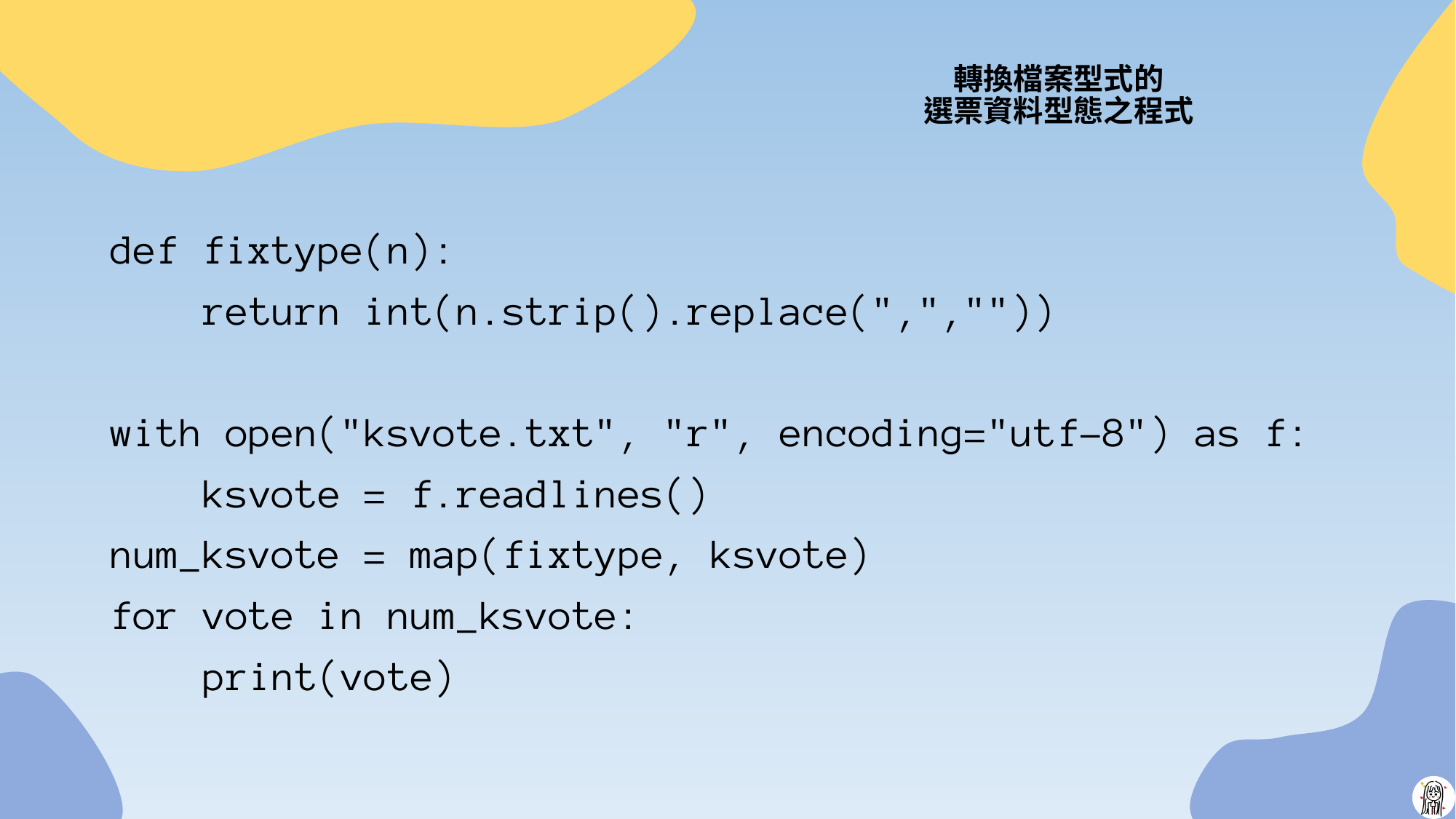

# 轉換檔案型式的 選票資料型態之程式
def fixtype(n):
    return int(n.strip().replace(",",""))

with open("ksvote.txt", "r", encoding="utf-8") as f:
    ksvote = f.readlines()
num_ksvote = map(fixtype, ksvote)
for vote in num_ksvote:
    print(vote)

26